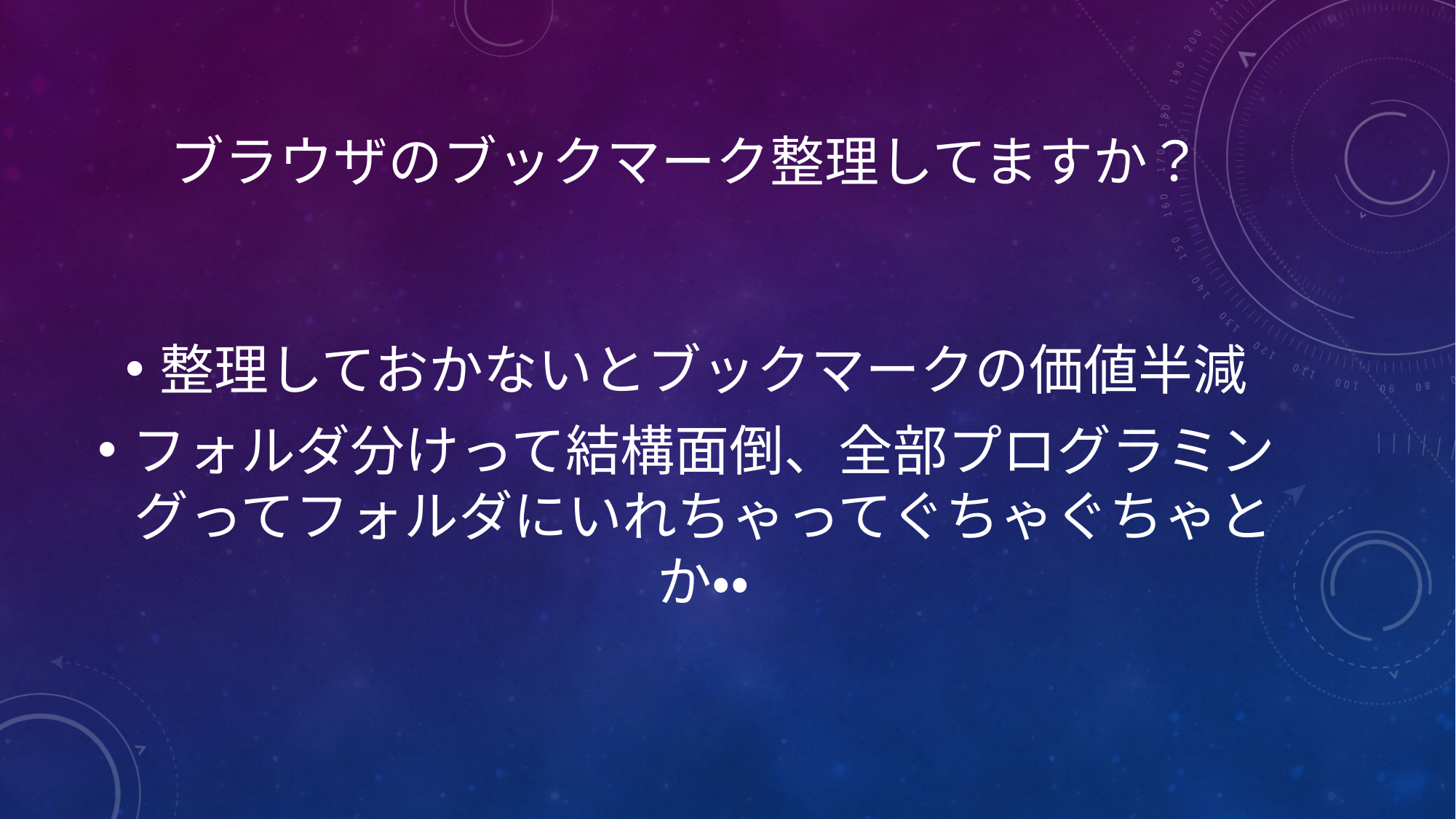

# ブラウザのブックマーク整理してますか？
整理しておかないとブックマークの価値半減
フォルダ分けって結構面倒、全部プログラミングってフォルダにいれちゃってぐちゃぐちゃとか・・